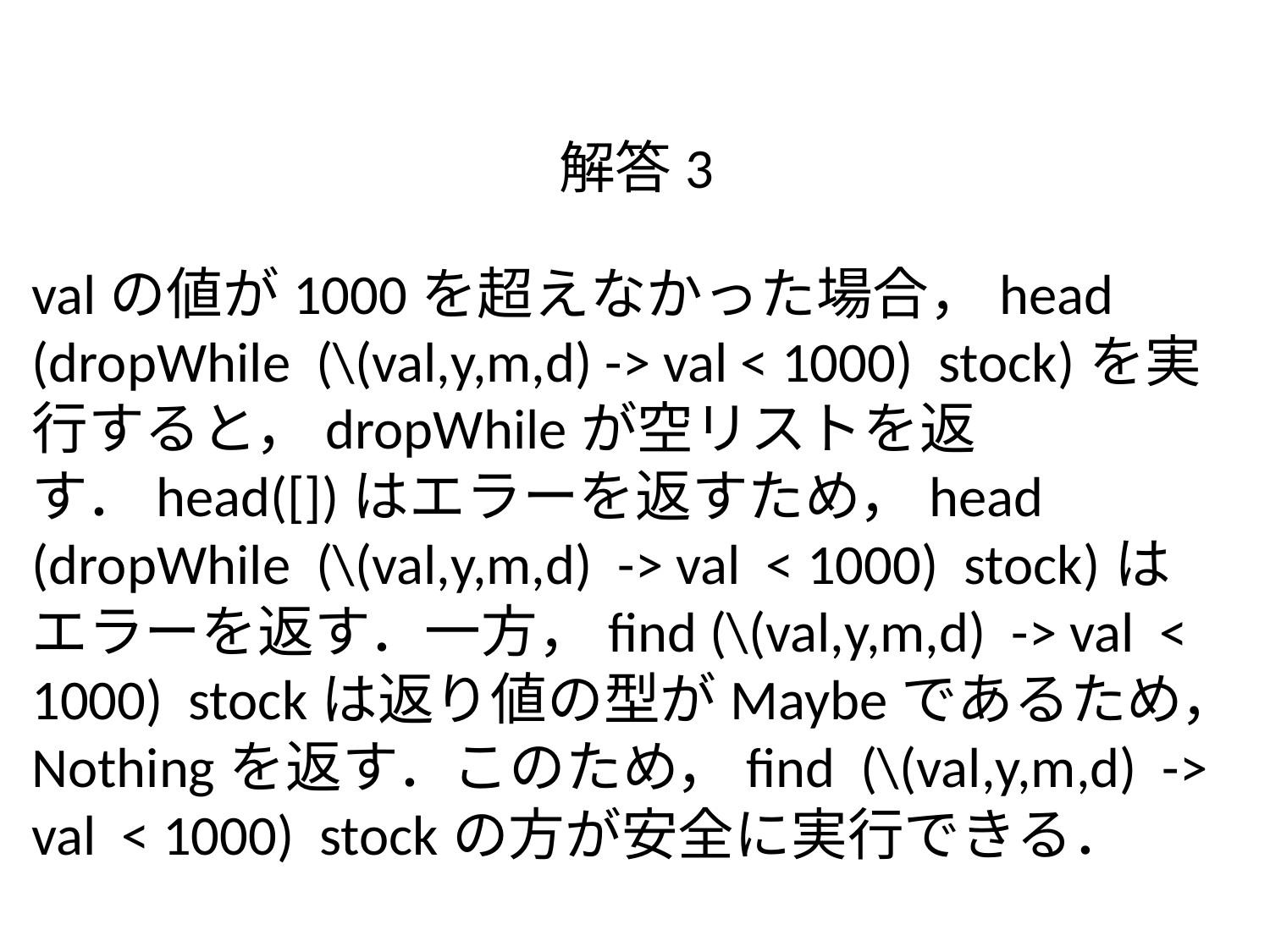

# 解答3

valの値が1000を超えなかった場合，head (dropWhile  (\(val,y,m,d) -> val < 1000)  stock)を実行すると，dropWhileが空リストを返す．head([])はエラーを返すため，head (dropWhile  (\(val,y,m,d)  -> val  < 1000)  stock)はエラーを返す．一方，find (\(val,y,m,d)  -> val  < 1000)  stockは返り値の型がMaybeであるため，Nothingを返す．このため，find  (\(val,y,m,d)  -> val  < 1000)  stockの方が安全に実行できる．